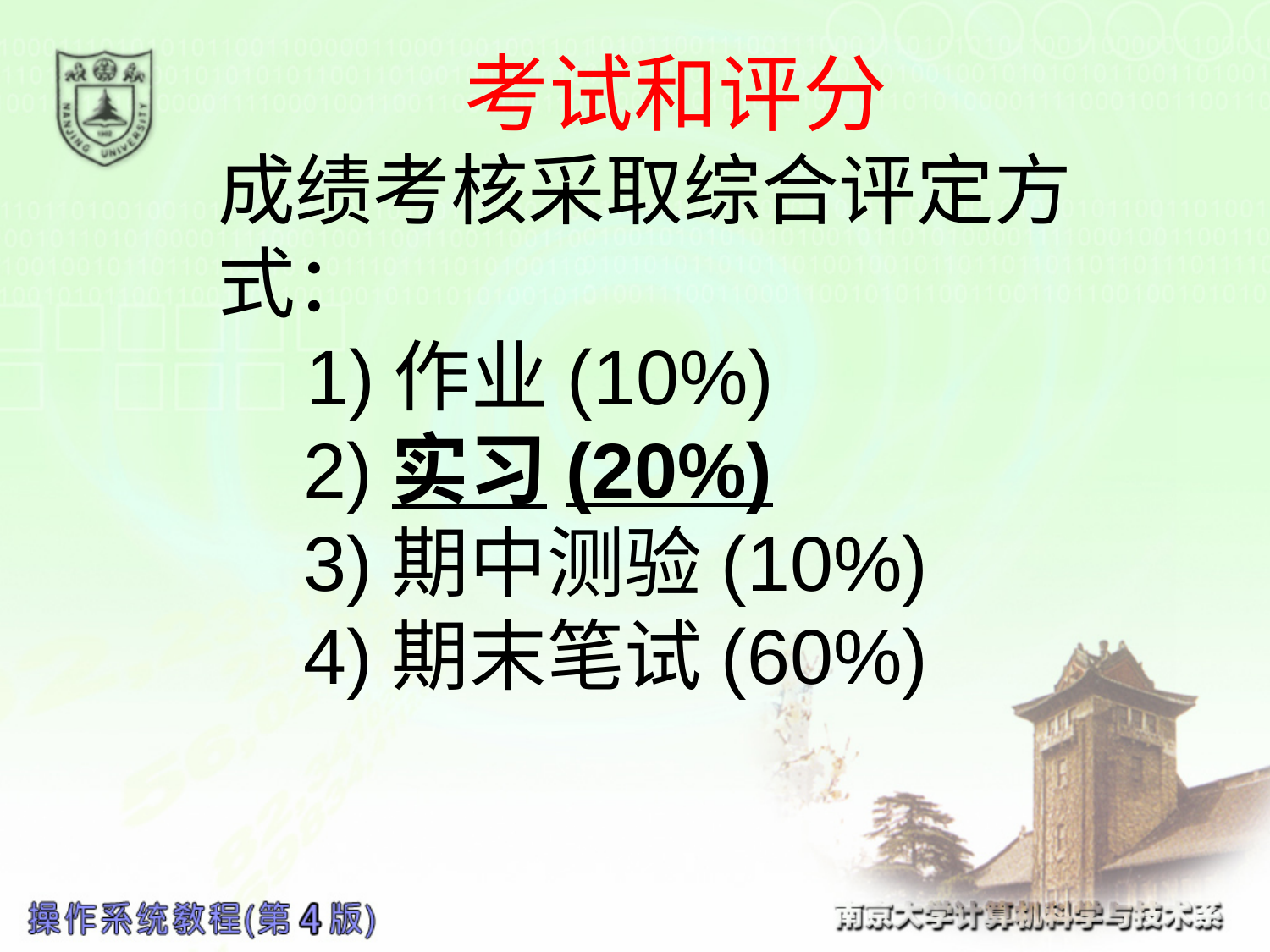

# 考试和评分 成绩考核采取综合评定方式： 1)作业(10%) 2)实习(20%) 3)期中测验(10%) 4)期末笔试(60%)